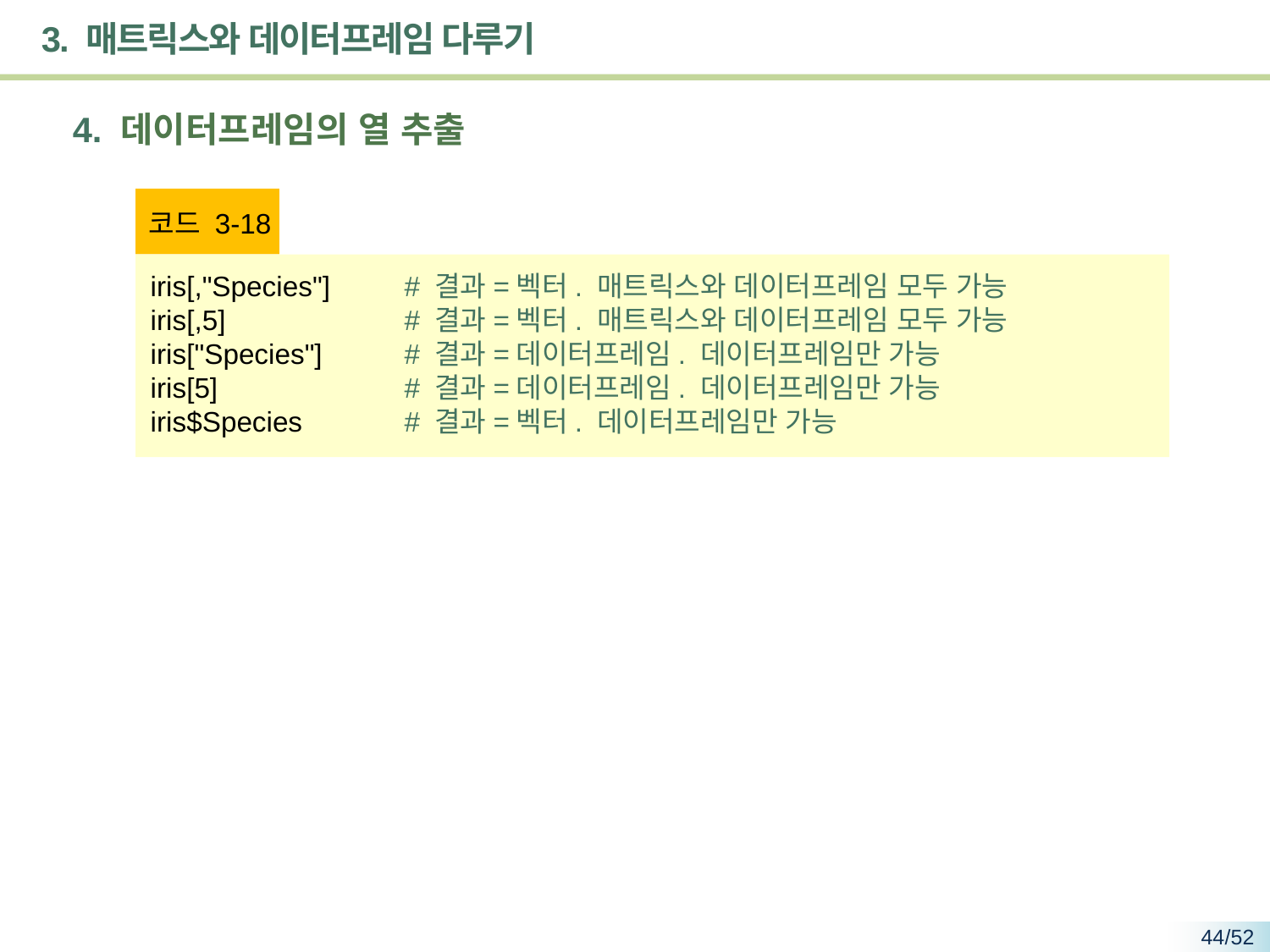

# 3. 매트릭스와 데이터프레임 다루기
4. 데이터프레임의 열 추출

코드 3-18

iris[,"Species"] 	# 결과=벡터. 매트릭스와 데이터프레임 모두 가능
iris[,5] 		# 결과=벡터. 매트릭스와 데이터프레임 모두 가능 iris["Species"] 	# 결과=데이터프레임. 데이터프레임만 가능
iris[5] 		# 결과=데이터프레임. 데이터프레임만 가능
iris$Species 	# 결과=벡터. 데이터프레임만 가능